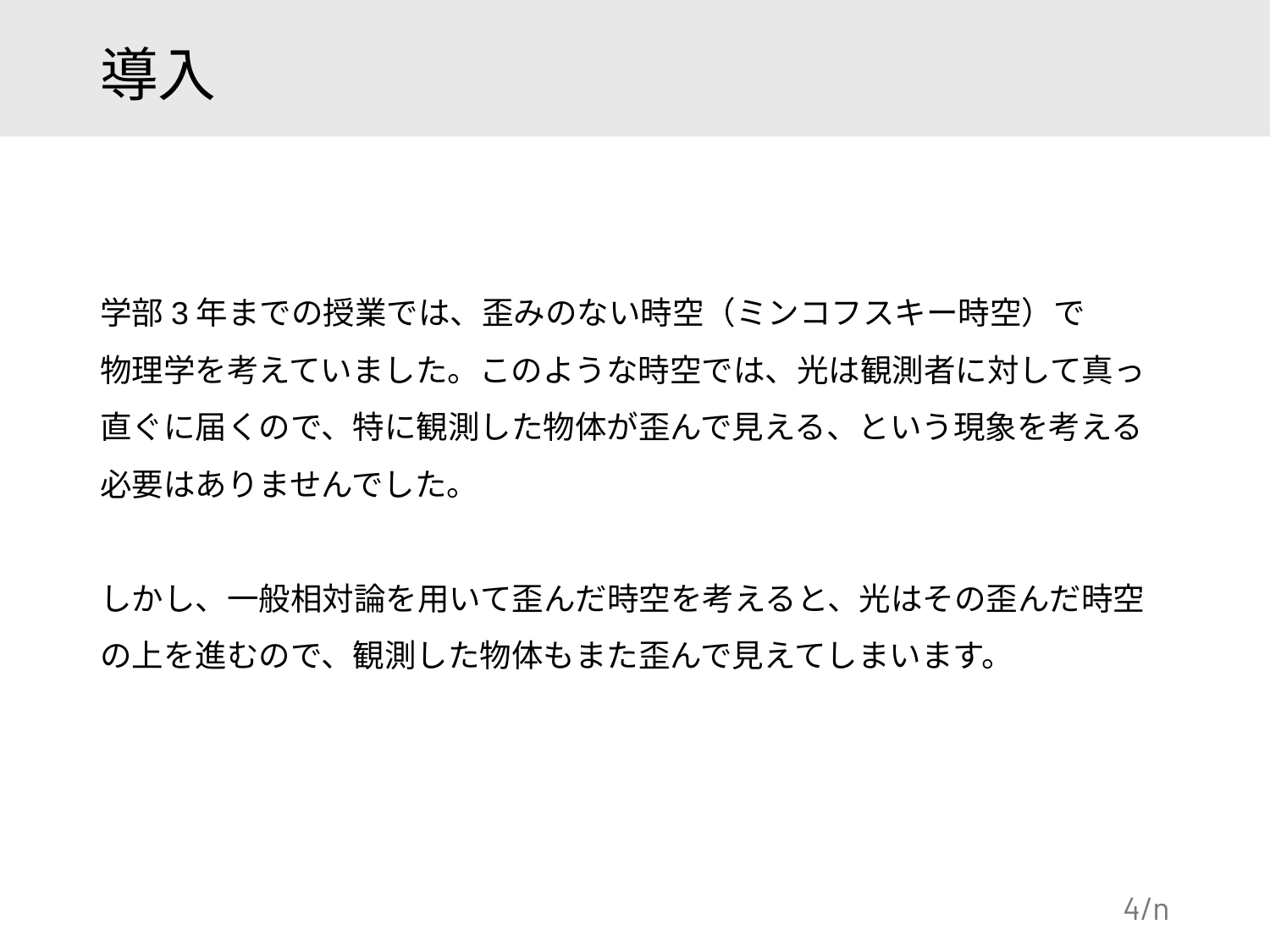

# 導入

学部3年までの授業では、歪みのない時空（ミンコフスキー時空）で
物理学を考えていました。このような時空では、光は観測者に対して真っ直ぐに届くので、特に観測した物体が歪んで見える、という現象を考える
必要はありませんでした。

しかし、一般相対論を用いて歪んだ時空を考えると、光はその歪んだ時空の上を進むので、観測した物体もまた歪んで見えてしまいます。
4/n